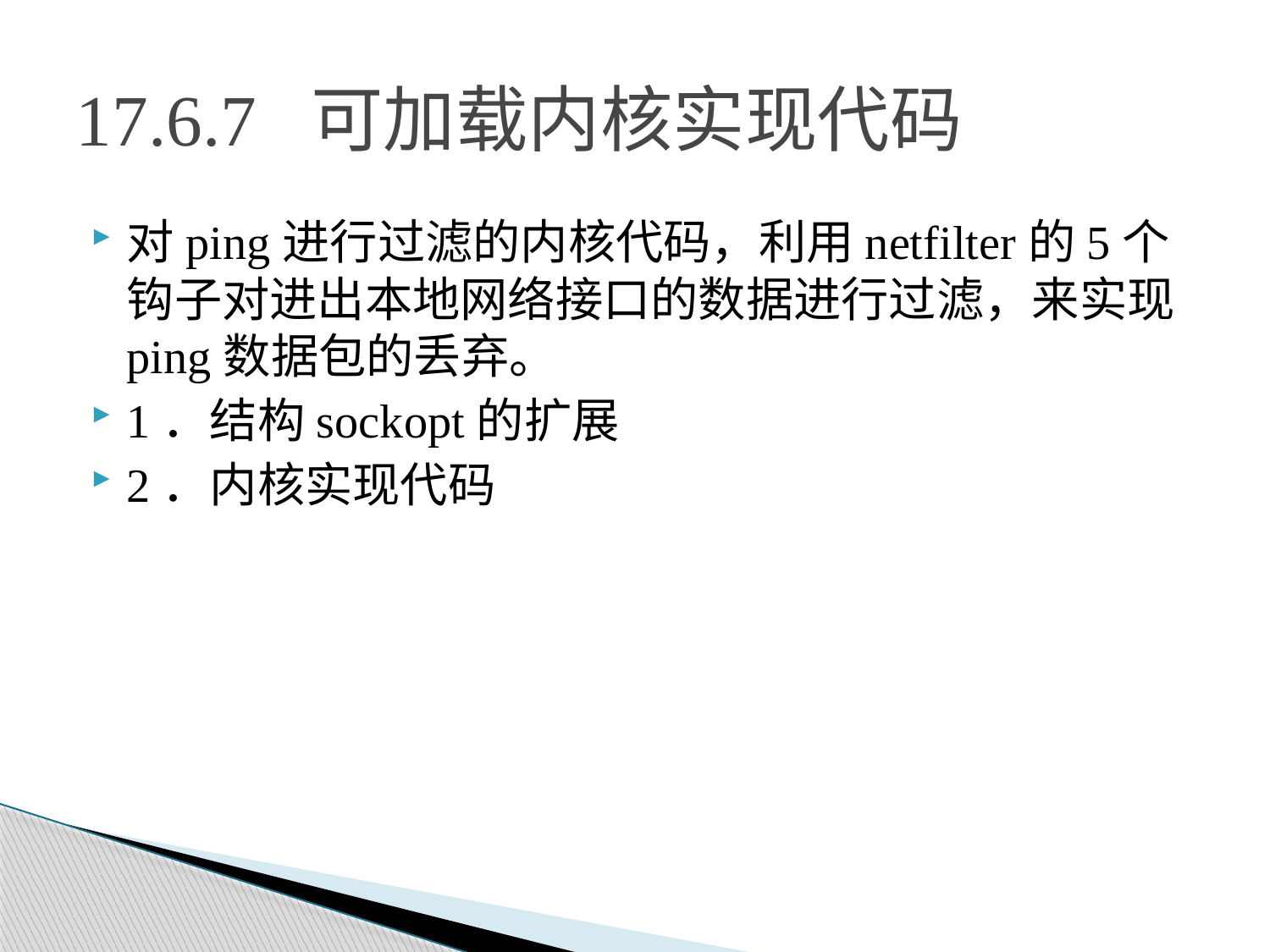

# 17.6.7  可加载内核实现代码
对ping进行过滤的内核代码，利用netfilter的5个钩子对进出本地网络接口的数据进行过滤，来实现ping数据包的丢弃。
1．结构sockopt的扩展
2．内核实现代码